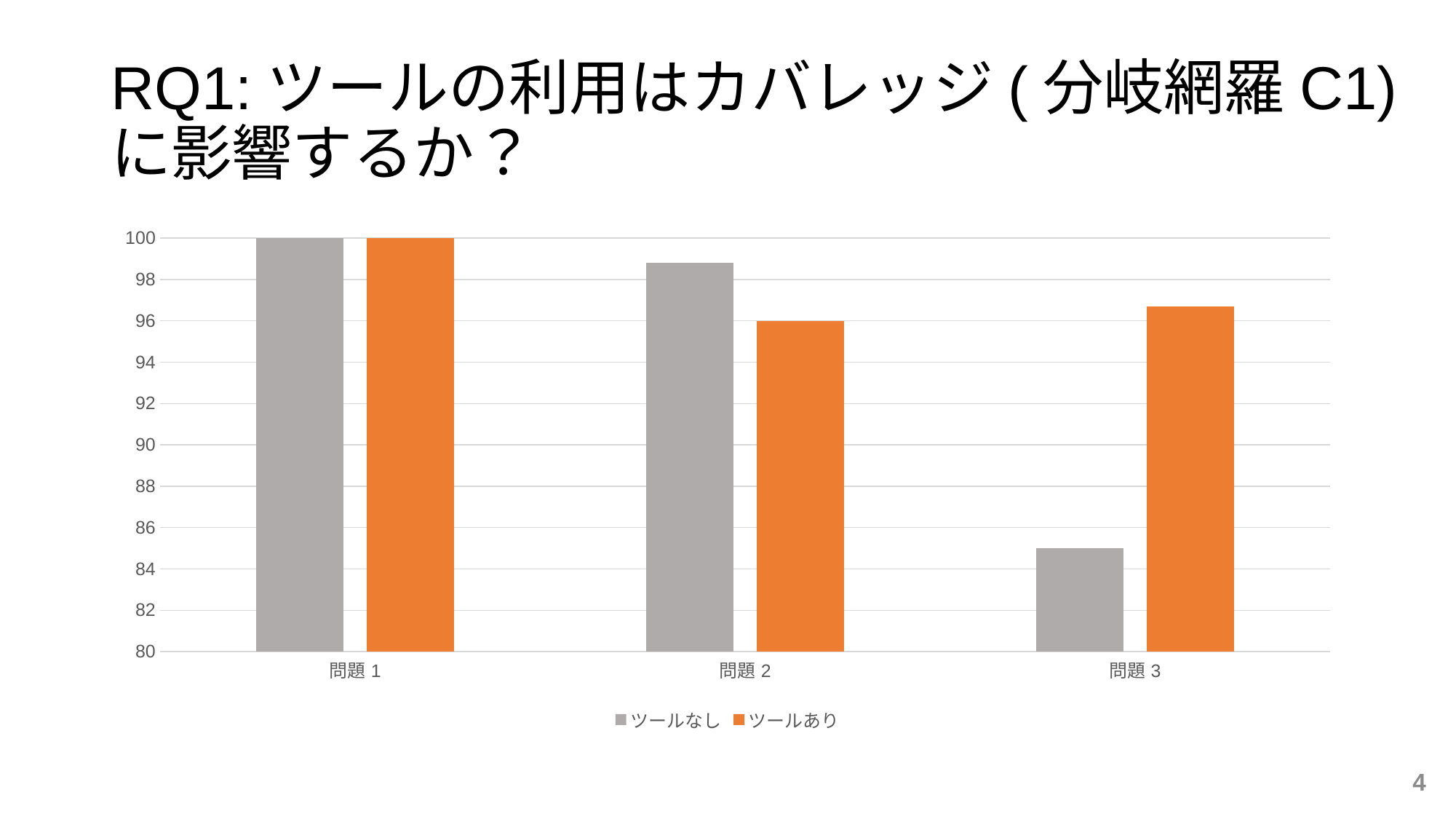

# RQ1:ツールの利用はカバレッジ(分岐網羅C1)に影響するか？

### Chart

| Category | ツールなし | ツールあり |
|---|---|---|
| 問題1 | 100.0 | 100.0 |
| 問題2 | 98.8 | 96.0 |
| 問題3 | 85.0 | 96.7 |
4